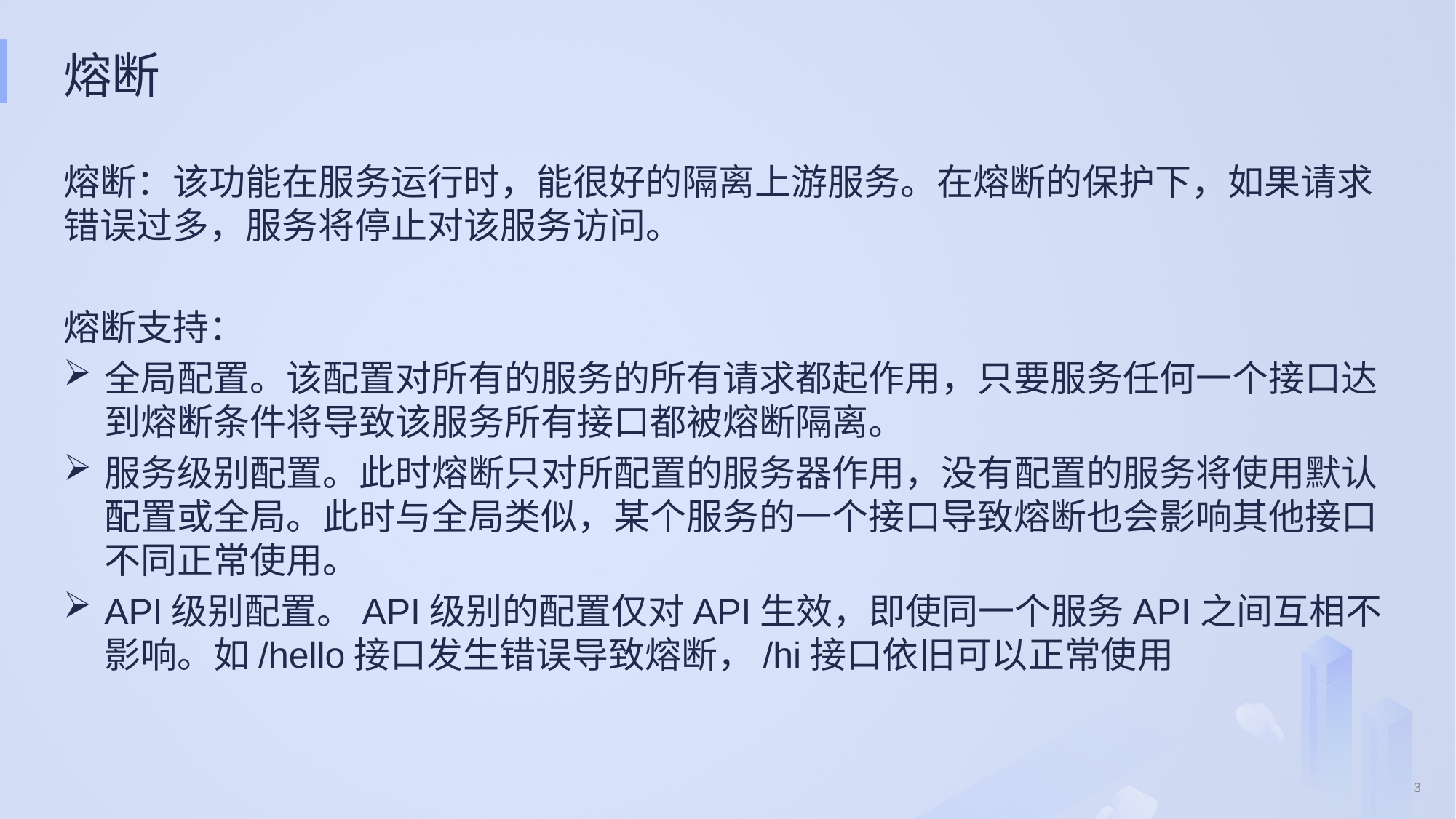

# 熔断
熔断：该功能在服务运行时，能很好的隔离上游服务。在熔断的保护下，如果请求错误过多，服务将停止对该服务访问。

熔断支持：
全局配置。该配置对所有的服务的所有请求都起作用，只要服务任何一个接口达到熔断条件将导致该服务所有接口都被熔断隔离。
服务级别配置。此时熔断只对所配置的服务器作用，没有配置的服务将使用默认配置或全局。此时与全局类似，某个服务的一个接口导致熔断也会影响其他接口不同正常使用。
API级别配置。API级别的配置仅对API生效，即使同一个服务API之间互相不影响。如/hello接口发生错误导致熔断，/hi接口依旧可以正常使用